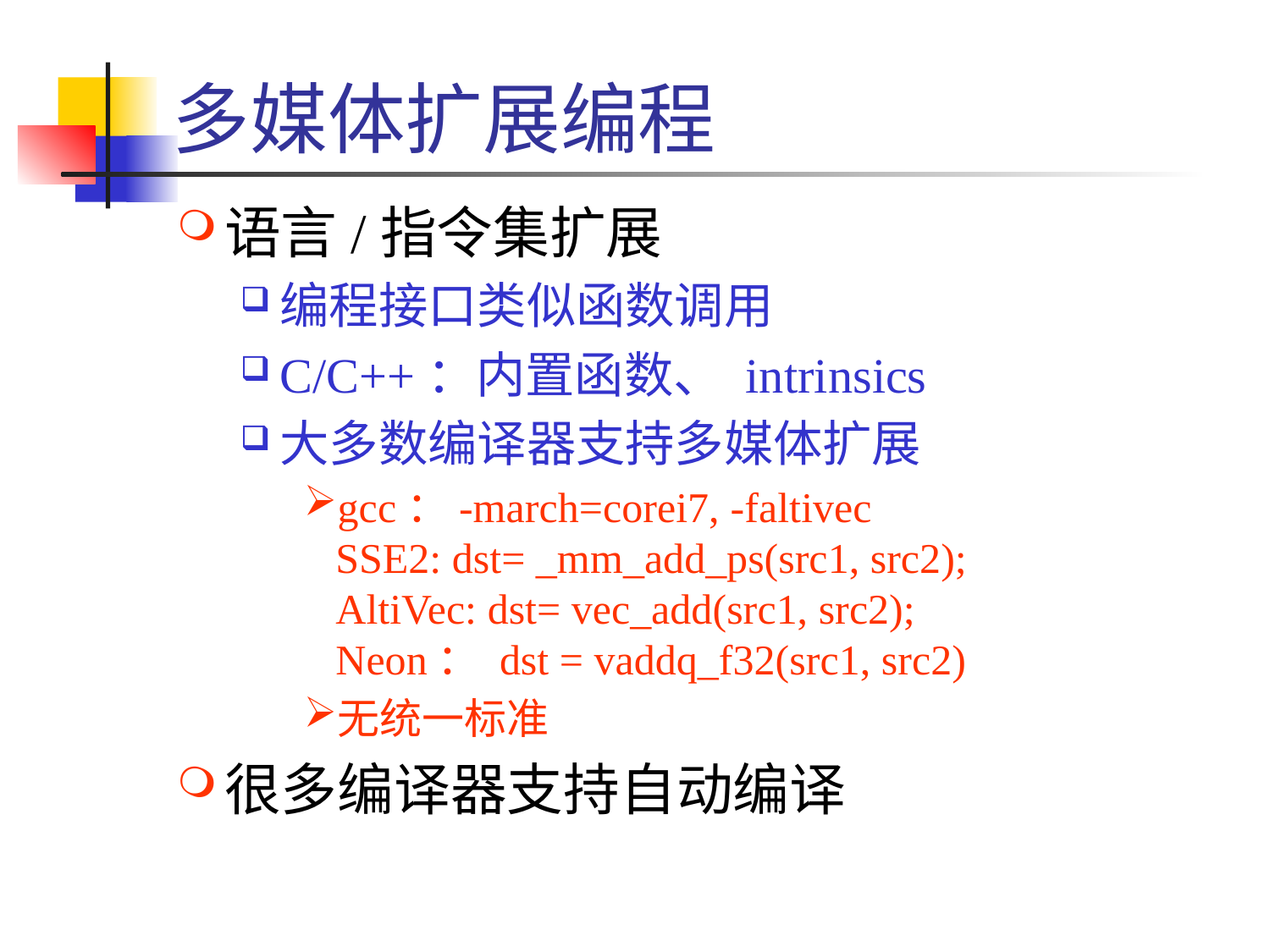

# 多媒体扩展编程
语言/指令集扩展
编程接口类似函数调用
C/C++：内置函数、 intrinsics
大多数编译器支持多媒体扩展
gcc：-march=corei7, -faltivec
SSE2: dst= _mm_add_ps(src1, src2);
AltiVec: dst= vec_add(src1, src2);
Neon： dst = vaddq_f32(src1, src2)
无统一标准
很多编译器支持自动编译